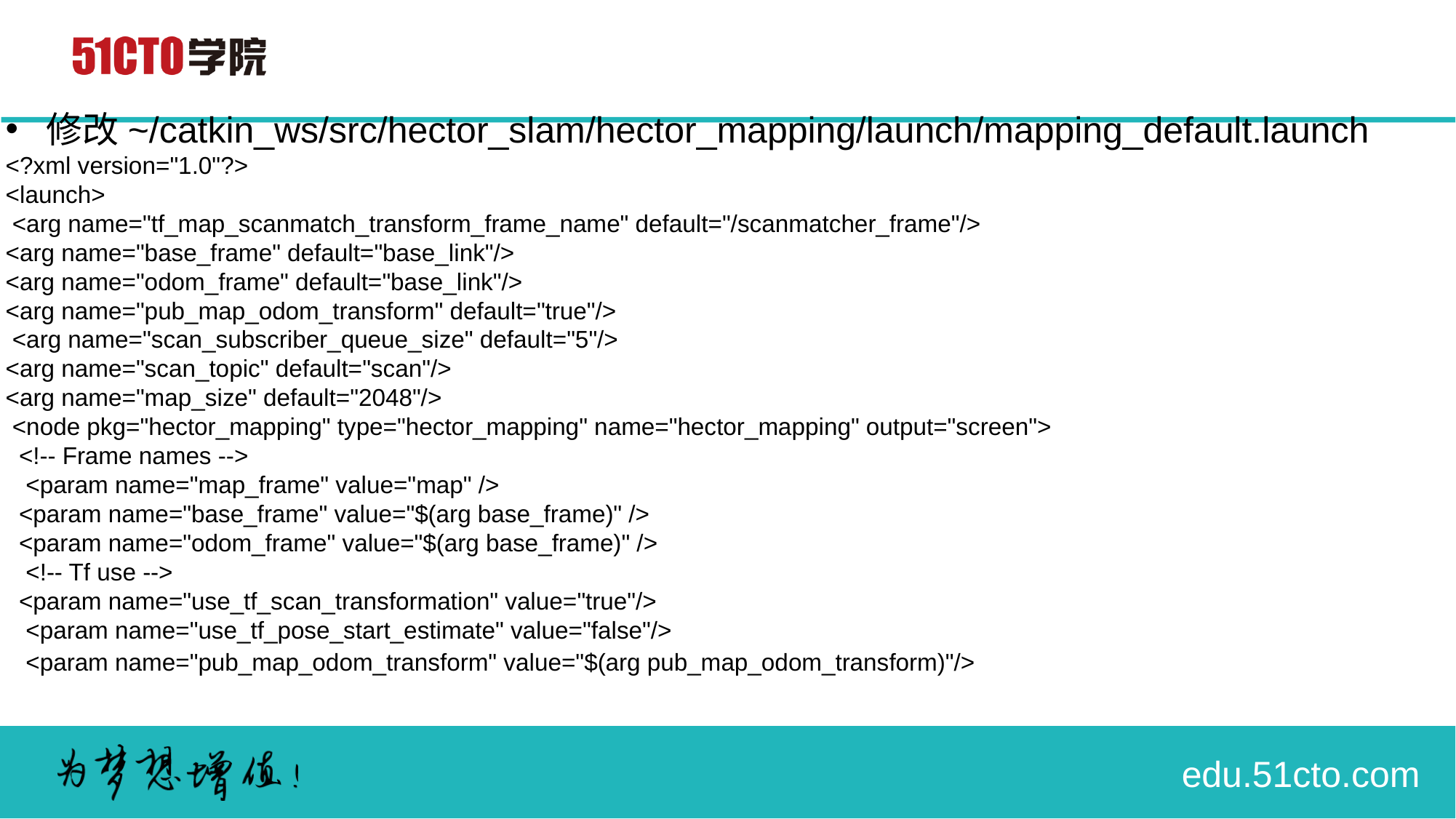

# 修改~/catkin_ws/src/hector_slam/hector_mapping/launch/mapping_default.launch
<?xml version="1.0"?>
<launch>
 <arg name="tf_map_scanmatch_transform_frame_name" default="/scanmatcher_frame"/>
<arg name="base_frame" default="base_link"/>
<arg name="odom_frame" default="base_link"/>
<arg name="pub_map_odom_transform" default="true"/>
 <arg name="scan_subscriber_queue_size" default="5"/>
<arg name="scan_topic" default="scan"/>
<arg name="map_size" default="2048"/>
 <node pkg="hector_mapping" type="hector_mapping" name="hector_mapping" output="screen">
  <!-- Frame names -->
   <param name="map_frame" value="map" />
  <param name="base_frame" value="$(arg base_frame)" />
  <param name="odom_frame" value="$(arg base_frame)" />
   <!-- Tf use -->
  <param name="use_tf_scan_transformation" value="true"/>
   <param name="use_tf_pose_start_estimate" value="false"/>
   <param name="pub_map_odom_transform" value="$(arg pub_map_odom_transform)"/>